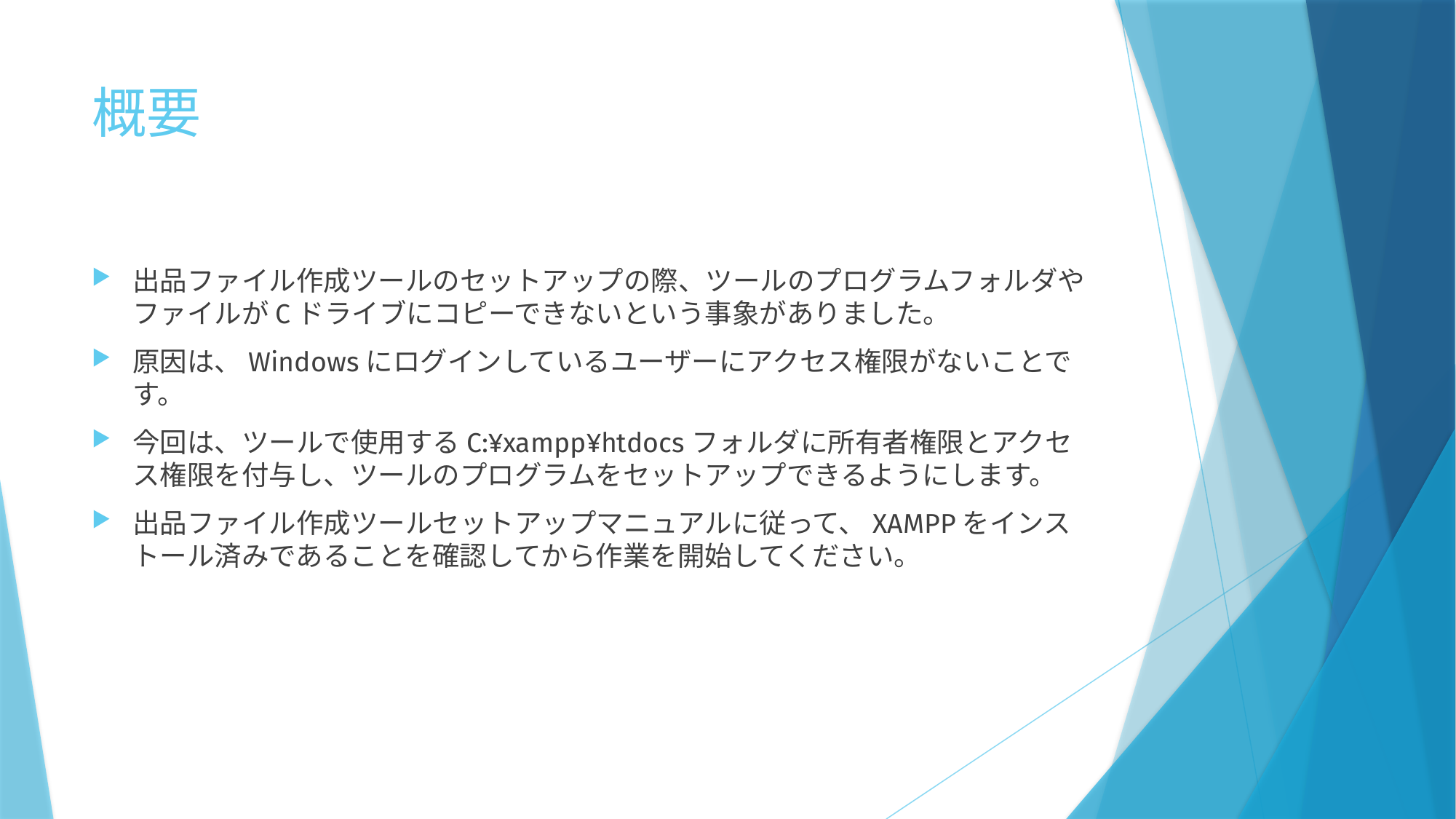

# 概要
出品ファイル作成ツールのセットアップの際、ツールのプログラムフォルダやファイルがCドライブにコピーできないという事象がありました。
原因は、Windowsにログインしているユーザーにアクセス権限がないことです。
今回は、ツールで使用するC:¥xampp¥htdocsフォルダに所有者権限とアクセス権限を付与し、ツールのプログラムをセットアップできるようにします。
出品ファイル作成ツールセットアップマニュアルに従って、XAMPPをインストール済みであることを確認してから作業を開始してください。